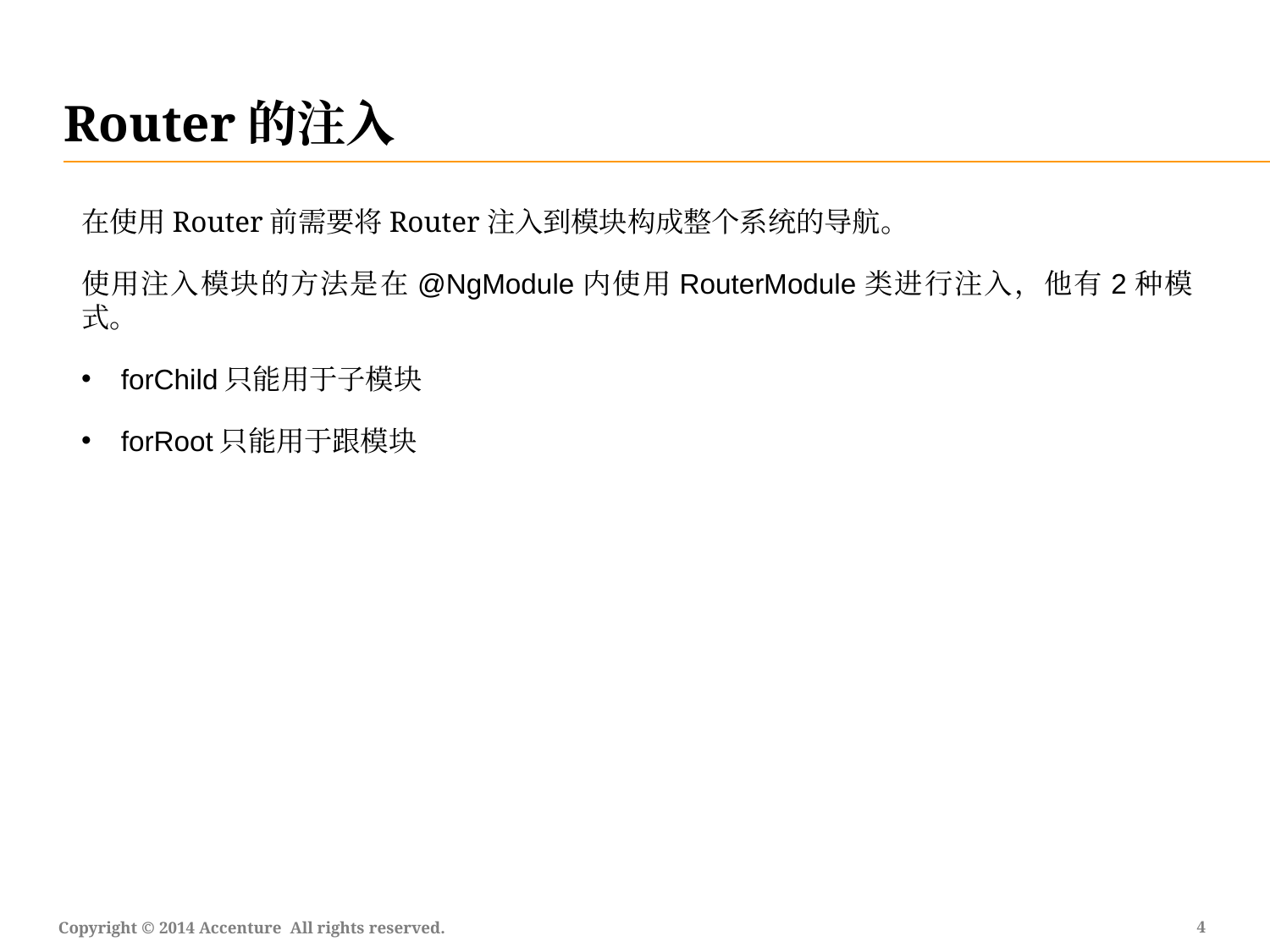

# Router的注入
在使用Router前需要将Router注入到模块构成整个系统的导航。
使用注入模块的方法是在@NgModule内使用RouterModule类进行注入，他有2种模式。
forChild只能用于子模块
forRoot只能用于跟模块
4
Copyright © 2014 Accenture  All rights reserved.